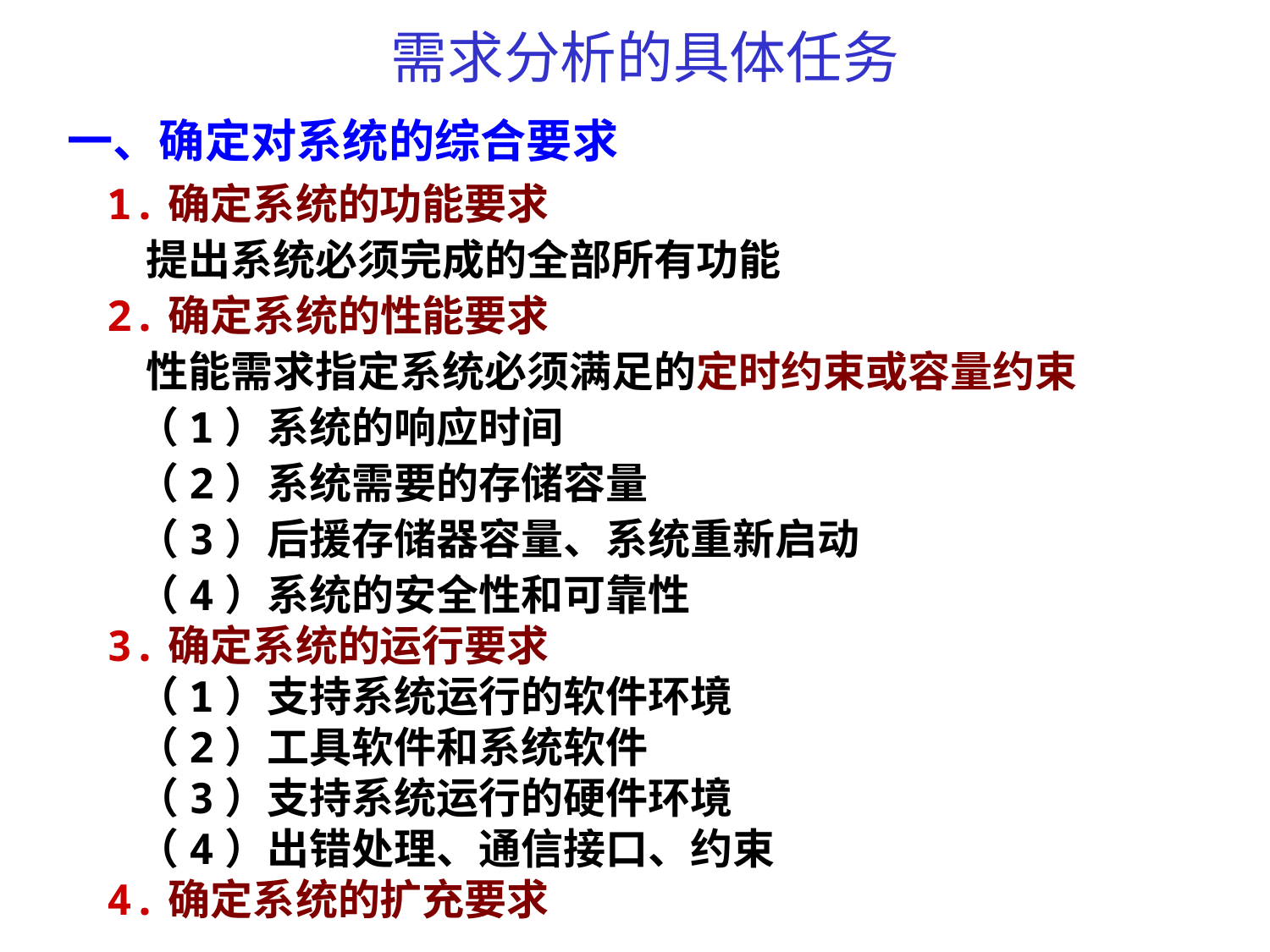

需求分析的具体任务
一、确定对系统的综合要求
1.确定系统的功能要求
   提出系统必须完成的全部所有功能
2.确定系统的性能要求
   性能需求指定系统必须满足的定时约束或容量约束
  （1）系统的响应时间
  （2）系统需要的存储容量
  （3）后援存储器容量、系统重新启动
  （4）系统的安全性和可靠性
3.确定系统的运行要求
  （1）支持系统运行的软件环境
  （2）工具软件和系统软件
  （3）支持系统运行的硬件环境
  （4）出错处理、通信接口、约束
4.确定系统的扩充要求